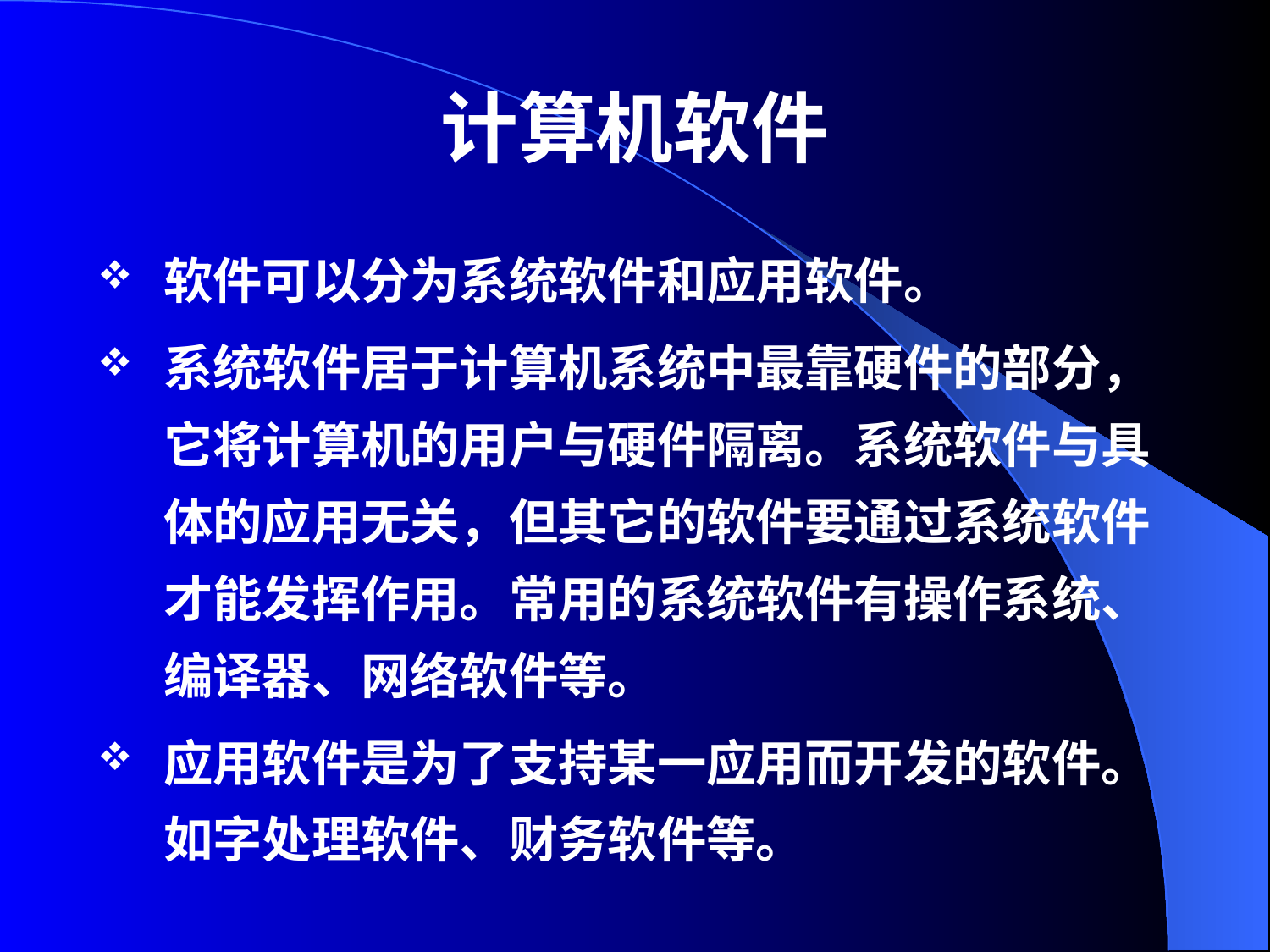

# 计算机软件
软件可以分为系统软件和应用软件。
系统软件居于计算机系统中最靠硬件的部分，它将计算机的用户与硬件隔离。系统软件与具体的应用无关，但其它的软件要通过系统软件才能发挥作用。常用的系统软件有操作系统、编译器、网络软件等。
应用软件是为了支持某一应用而开发的软件。如字处理软件、财务软件等。